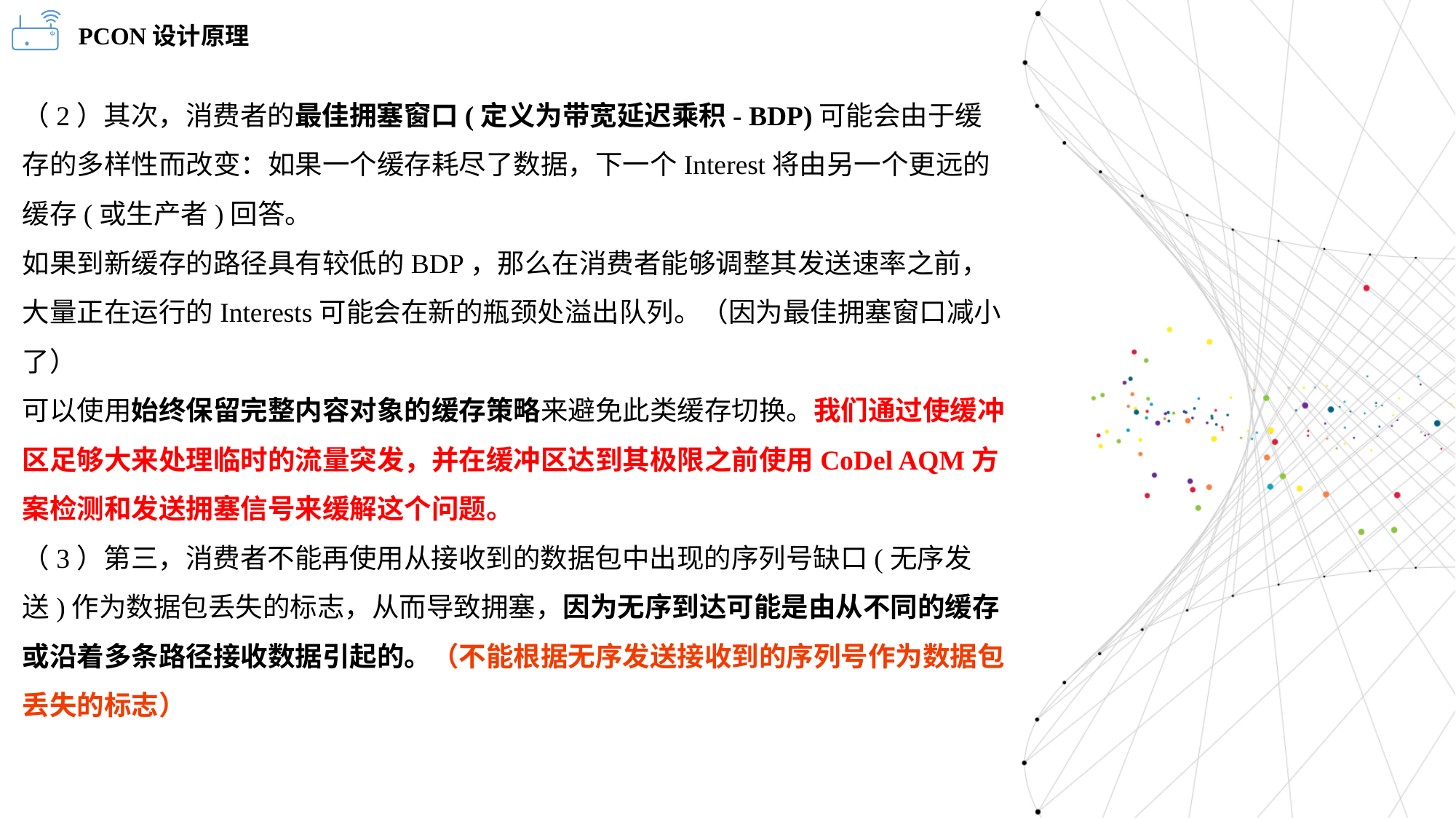

PCON设计原理
（2）其次，消费者的最佳拥塞窗口(定义为带宽延迟乘积- BDP)可能会由于缓存的多样性而改变：如果一个缓存耗尽了数据，下一个Interest将由另一个更远的缓存(或生产者)回答。
如果到新缓存的路径具有较低的BDP，那么在消费者能够调整其发送速率之前，大量正在运行的Interests可能会在新的瓶颈处溢出队列。（因为最佳拥塞窗口减小了）
可以使用始终保留完整内容对象的缓存策略来避免此类缓存切换。我们通过使缓冲区足够大来处理临时的流量突发，并在缓冲区达到其极限之前使用CoDel AQM方案检测和发送拥塞信号来缓解这个问题。
（3）第三，消费者不能再使用从接收到的数据包中出现的序列号缺口(无序发送)作为数据包丢失的标志，从而导致拥塞，因为无序到达可能是由从不同的缓存或沿着多条路径接收数据引起的。（不能根据无序发送接收到的序列号作为数据包丢失的标志）